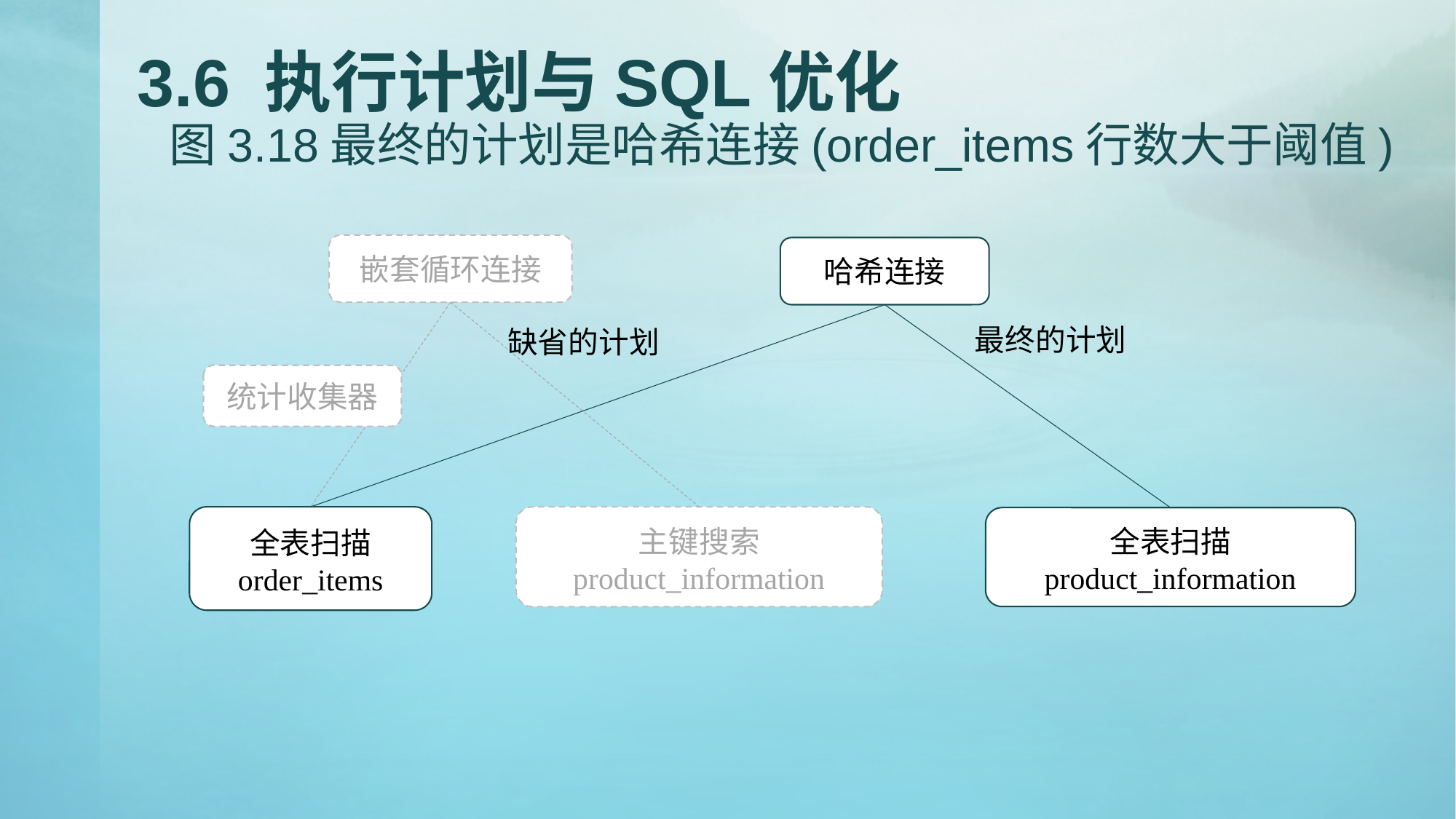

# 3.6 执行计划与SQL优化 图3.18最终的计划是哈希连接(order_items行数大于阈值)

嵌套循环连接
哈希连接
最终的计划
缺省的计划
统计收集器
主键搜索
product_information
全表扫描
order_items
全表扫描
product_information